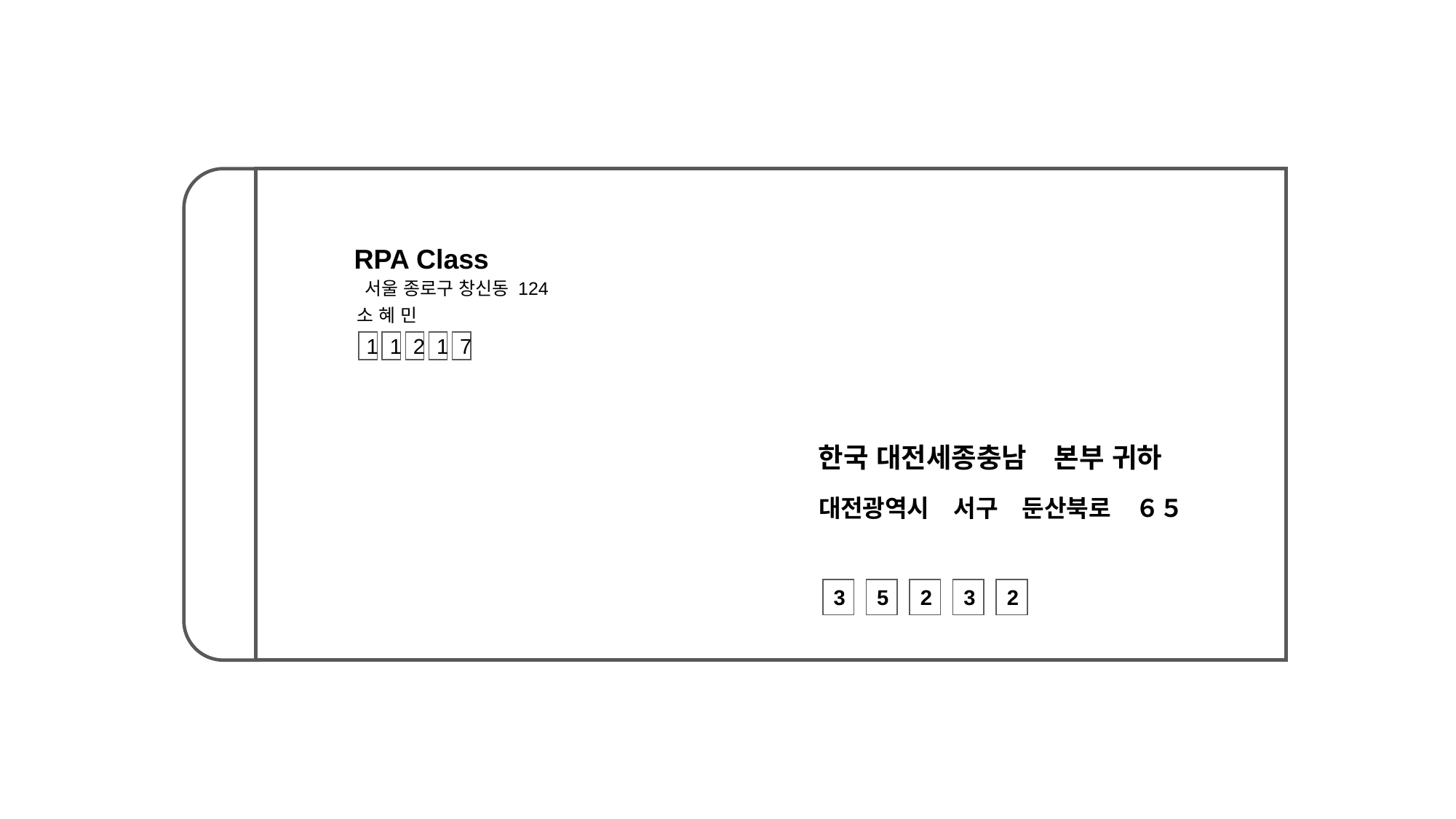

RPA Class
서울 종로구 창신동 124
소 혜 민
1
1
2
1
7
한국 대전세종충남　본부 귀하
대전광역시　서구　둔산북로　６５
3
5
2
3
2